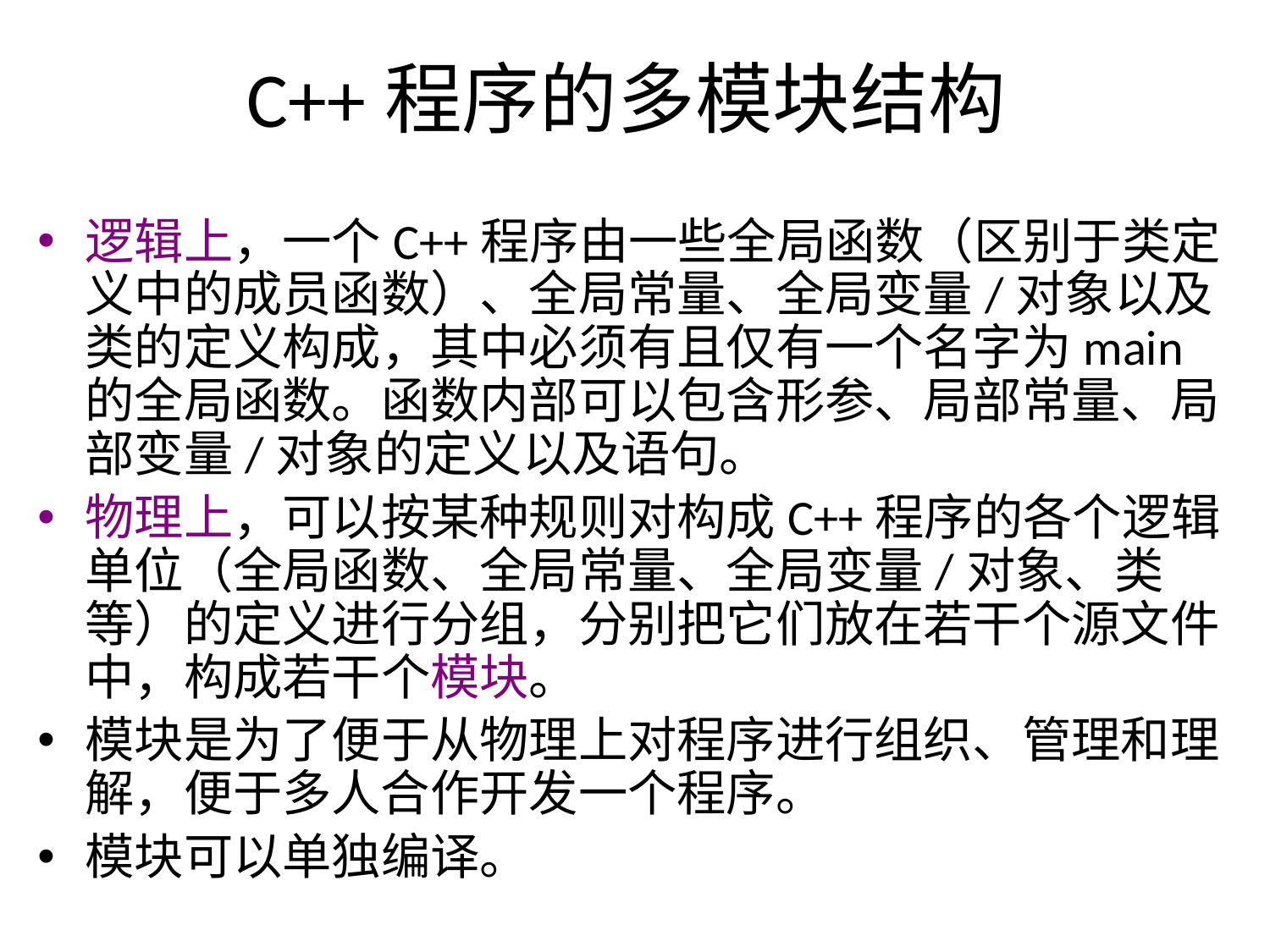

# C++程序的多模块结构
逻辑上，一个C++程序由一些全局函数（区别于类定义中的成员函数）、全局常量、全局变量/对象以及类的定义构成，其中必须有且仅有一个名字为main的全局函数。函数内部可以包含形参、局部常量、局部变量/对象的定义以及语句。
物理上，可以按某种规则对构成C++程序的各个逻辑单位（全局函数、全局常量、全局变量/对象、类等）的定义进行分组，分别把它们放在若干个源文件中，构成若干个模块。
模块是为了便于从物理上对程序进行组织、管理和理解，便于多人合作开发一个程序。
模块可以单独编译。